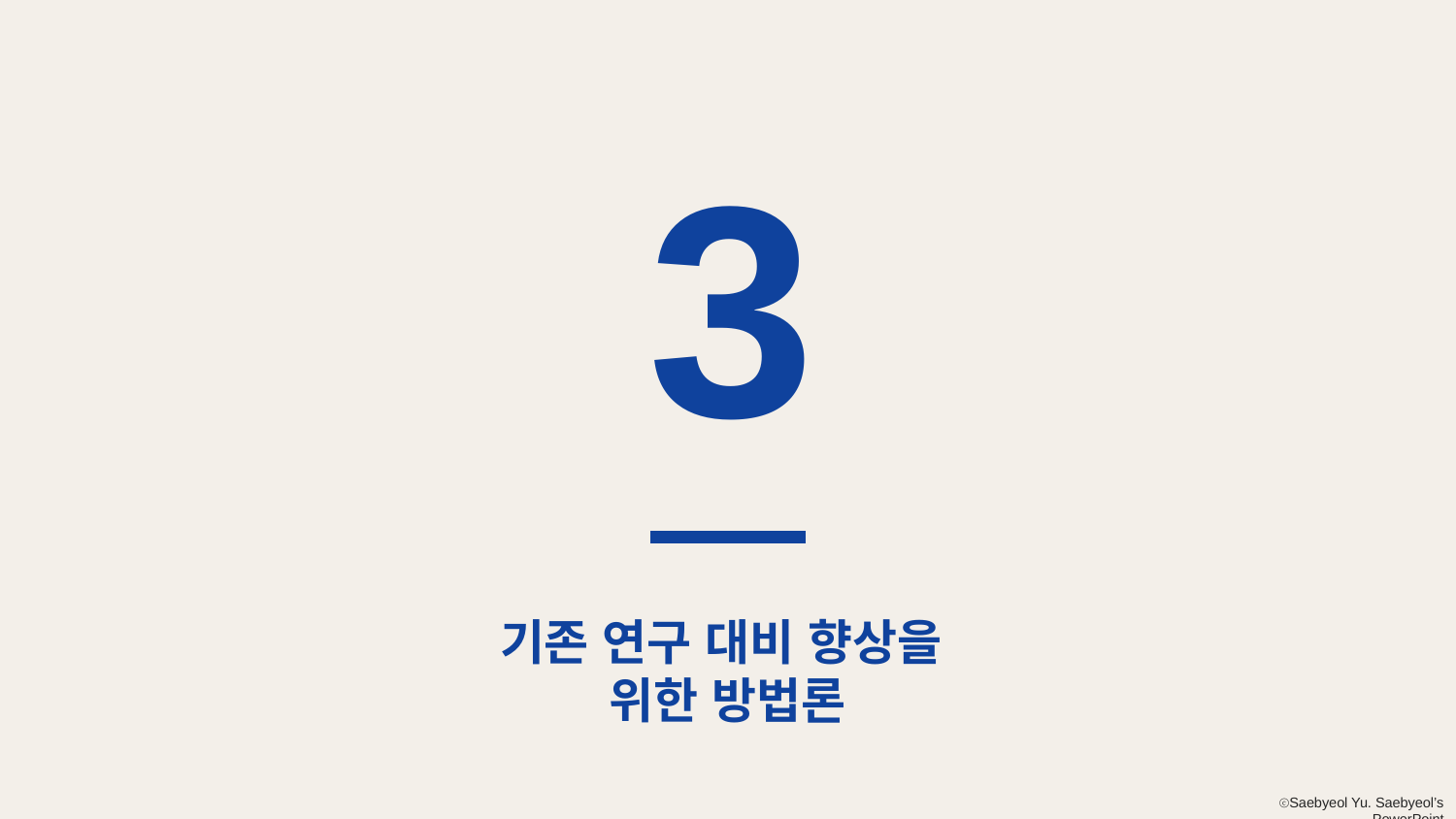

3
기존 연구 대비 향상을
위한 방법론